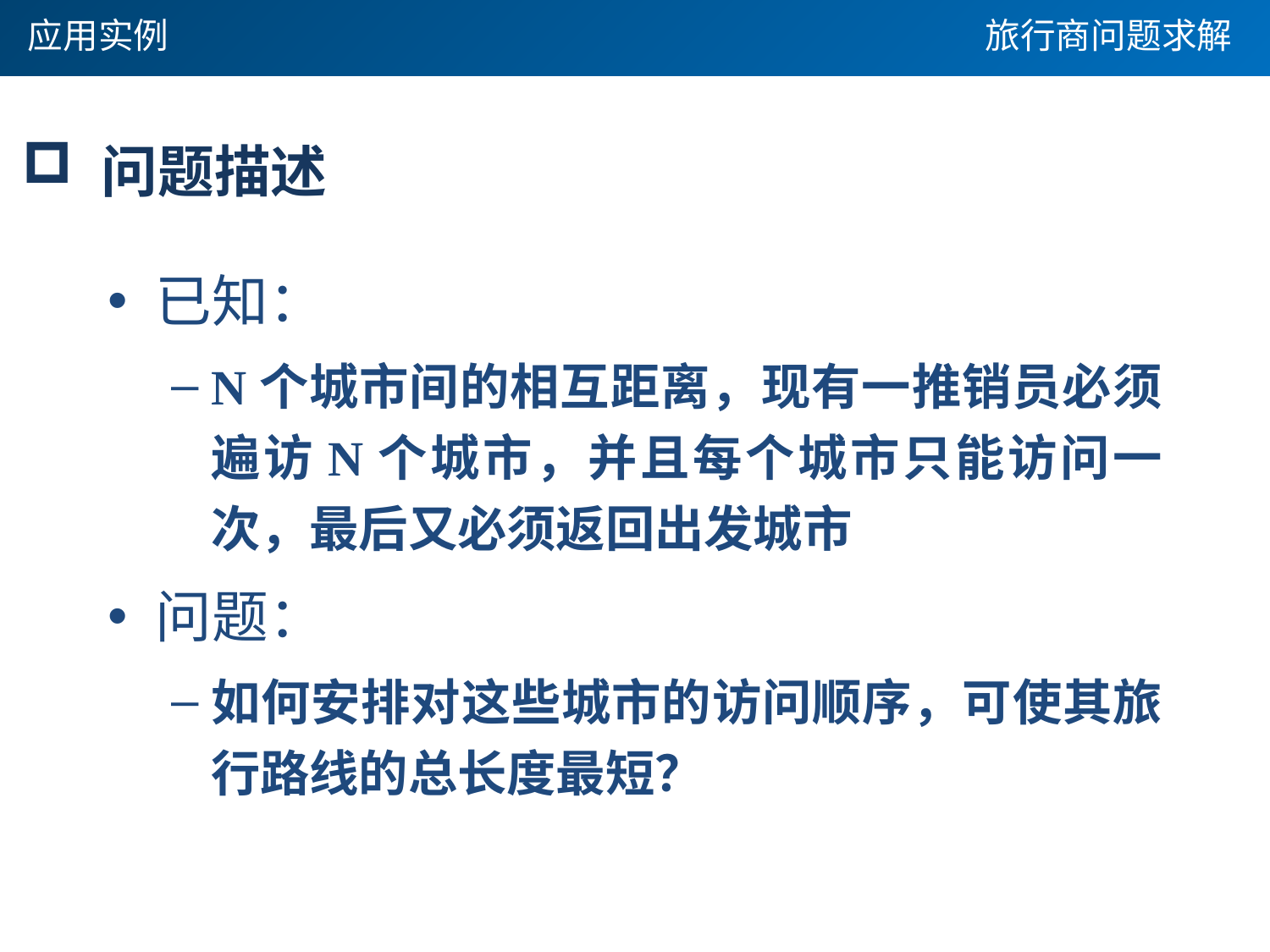

应用实例
旅行商问题求解
 问题描述
已知：
N个城市间的相互距离，现有一推销员必须遍访N个城市，并且每个城市只能访问一次，最后又必须返回出发城市
问题：
如何安排对这些城市的访问顺序，可使其旅行路线的总长度最短？
80